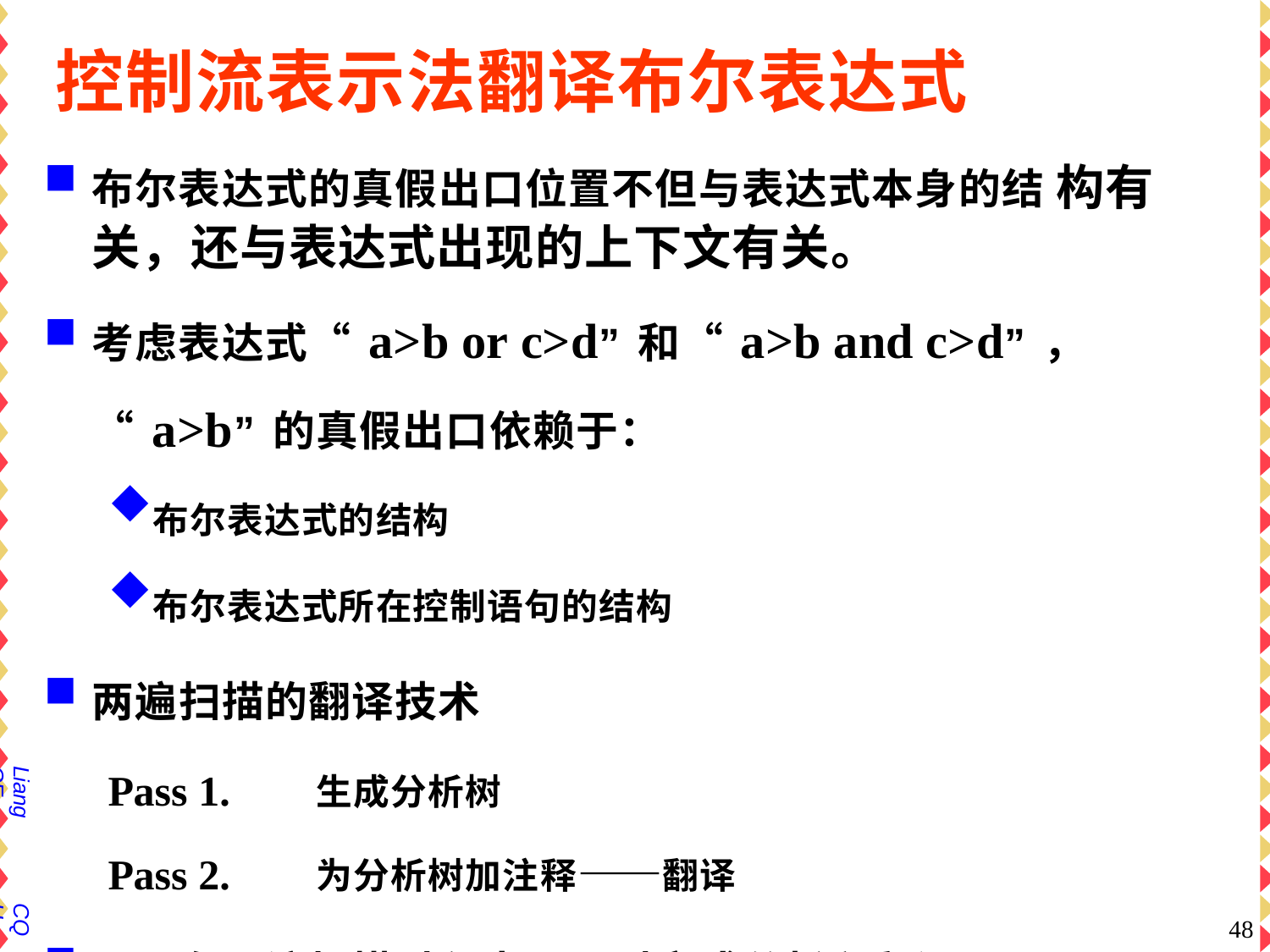

# 控制流表示法翻译布尔表达式
布尔表达式的真假出口位置不但与表达式本身的结 构有关，还与表达式出现的上下文有关。
考虑表达式“a>b or c>d”和“a>b and c>d”，  “a>b”的真假出口依赖于：
布尔表达式的结构
布尔表达式所在控制语句的结构
两遍扫描的翻译技术
Pass 1.	生成分析树
Pass 2.	为分析树加注释——翻译
可否在一遍扫描过程中，同时完成分析和翻译？
问题：当生成某些转移指令时，目标地址可能还不知道。
Liang GE
CQU
48